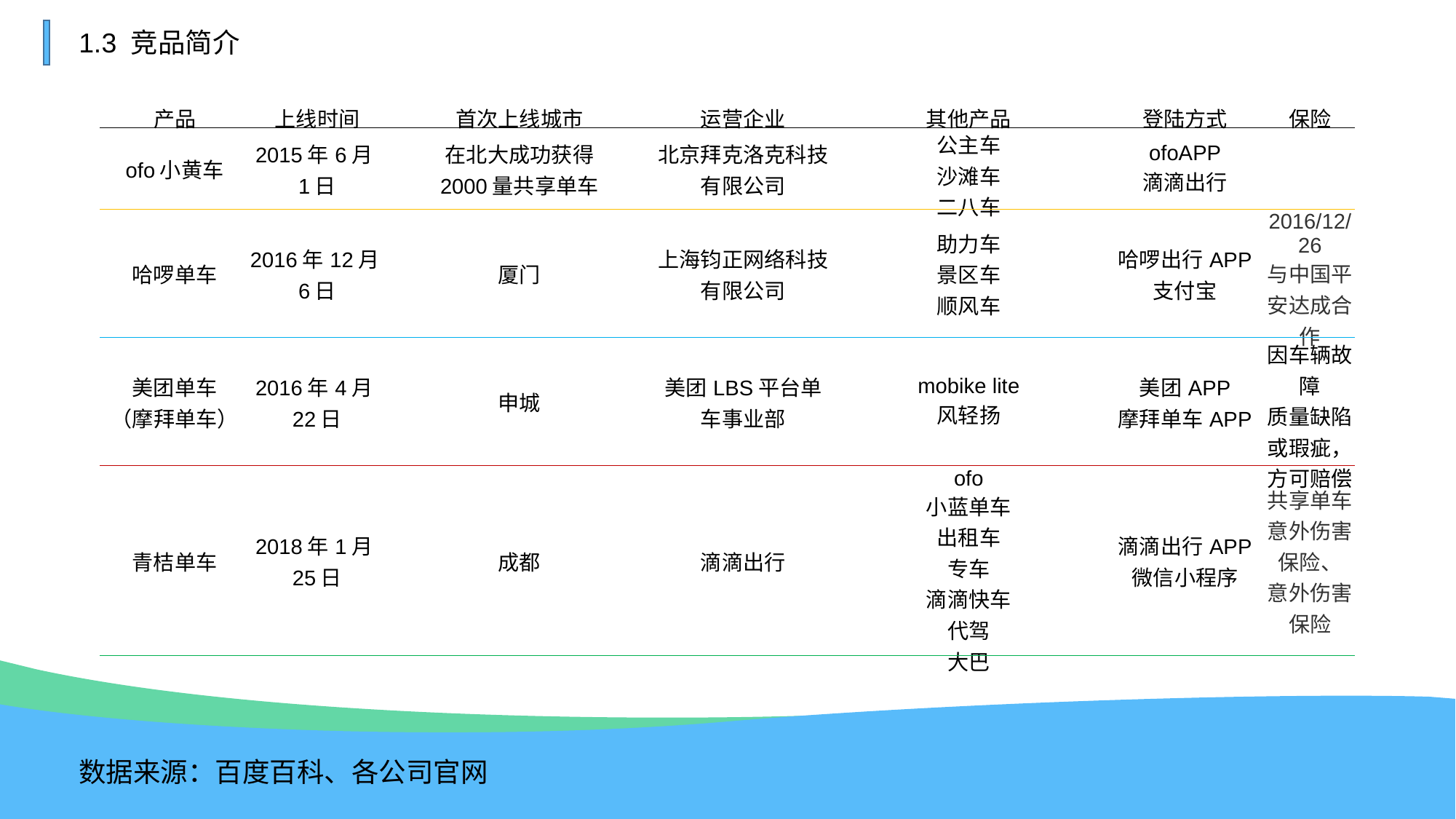

1.3 竞品简介
| 产品 | 上线时间 | 首次上线城市 | 运营企业 | 其他产品 | 登陆方式 | 保险 |
| --- | --- | --- | --- | --- | --- | --- |
| ofo小黄车 | 2015年6月1日 | 在北大成功获得 2000量共享单车 | 北京拜克洛克科技有限公司 | 公主车 沙滩车 二八车 | ofoAPP 滴滴出行 |  |
| 哈啰单车 | 2016年12月6日 | 厦门 | 上海钧正网络科技有限公司 | 助力车 景区车 顺风车 | 哈啰出行APP 支付宝 | 2016/12/26 与中国平安达成合作 |
| 美团单车 （摩拜单车） | 2016年4月22日 | 申城 | 美团LBS平台单车事业部 | mobike lite 风轻扬 | 美团APP 摩拜单车APP | 因车辆故障 质量缺陷或瑕疵， 方可赔偿 |
| 青桔单车 | 2018年1月25日 | 成都 | 滴滴出行 | ofo 小蓝单车 出租车 专车 滴滴快车 代驾 大巴 | 滴滴出行APP 微信小程序 | 共享单车 意外伤害保险、 意外伤害保险 |
数据来源：百度百科、各公司官网